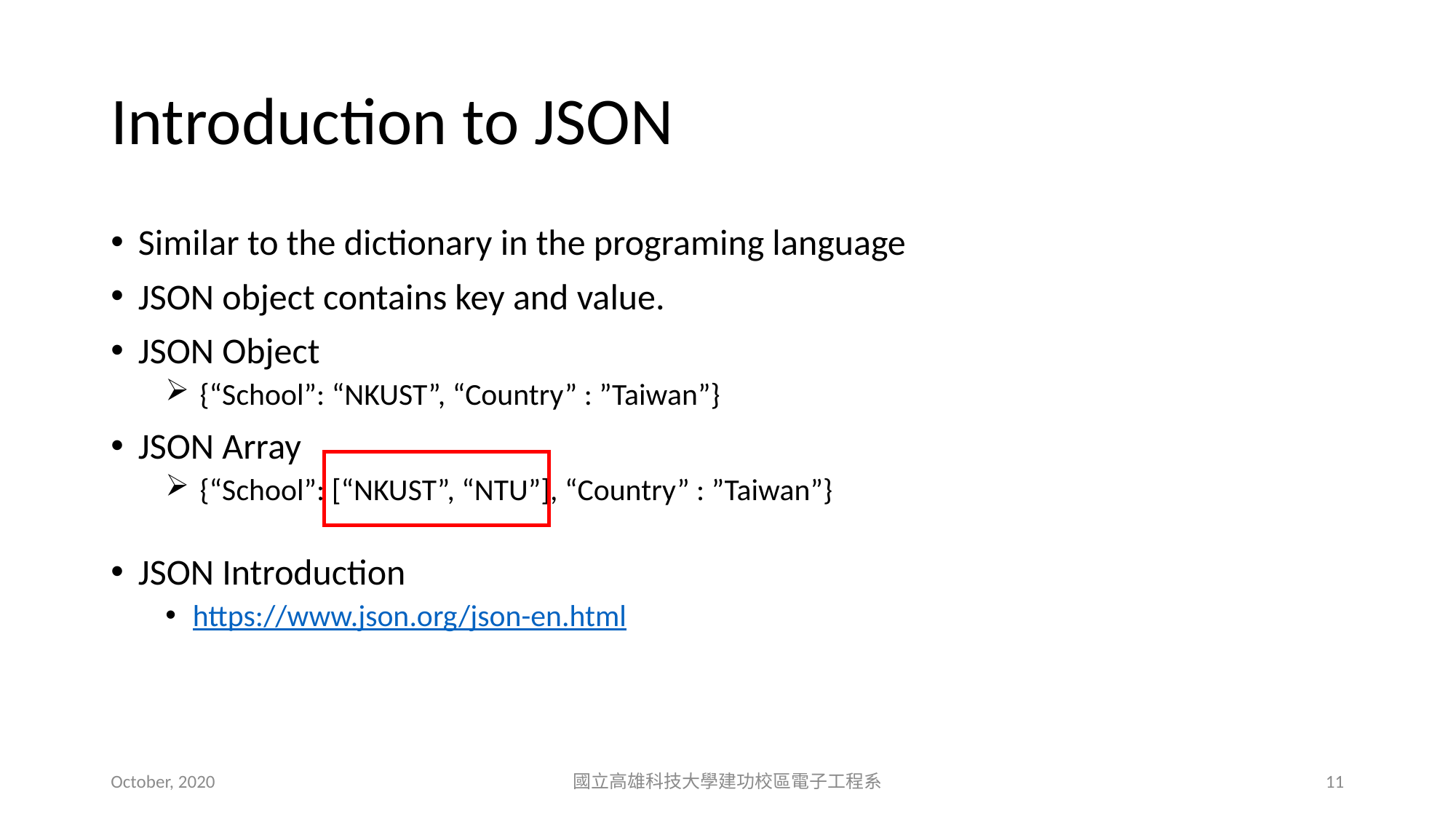

# Introduction to JSON
Similar to the dictionary in the programing language
JSON object contains key and value.
JSON Object
 {“School”: “NKUST”, “Country” : ”Taiwan”}
JSON Array
 {“School”: [“NKUST”, “NTU”], “Country” : ”Taiwan”}

JSON Introduction
https://www.json.org/json-en.html

October, 2020
國立高雄科技大學建功校區電子工程系
11